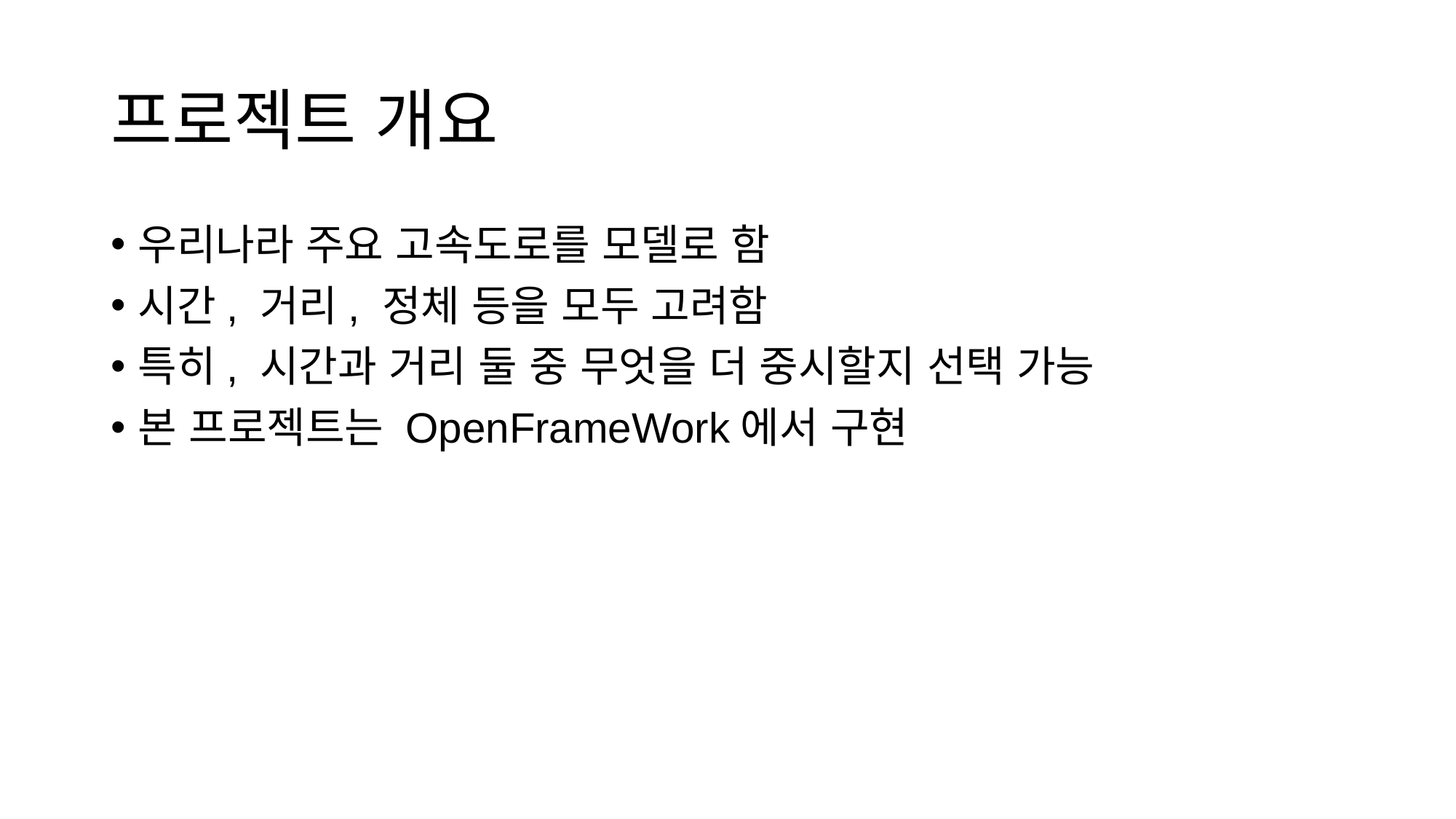

# 프로젝트 개요
우리나라 주요 고속도로를 모델로 함
시간, 거리, 정체 등을 모두 고려함
특히, 시간과 거리 둘 중 무엇을 더 중시할지 선택 가능
본 프로젝트는 OpenFrameWork에서 구현